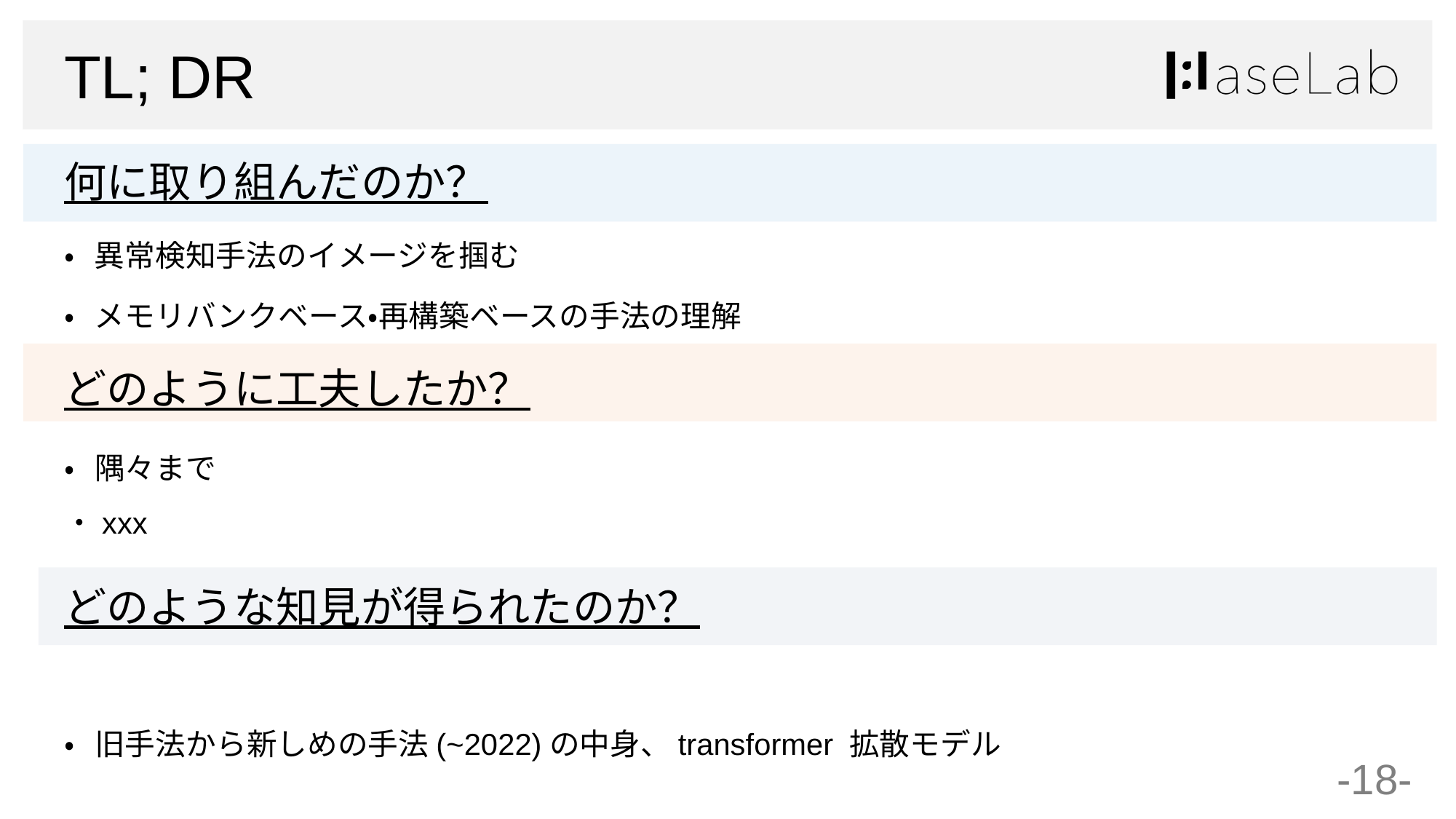

TL; DR

何に取り組んだのか？
・異常検知手法のイメージを掴む
・メモリバンクベース・再構築ベースの手法の理解

どのように工夫したか？
・隅々まで
・xxx

どのような知見が得られたのか？
・旧手法から新しめの手法(~2022)の中身、transformer 拡散モデル
-18-